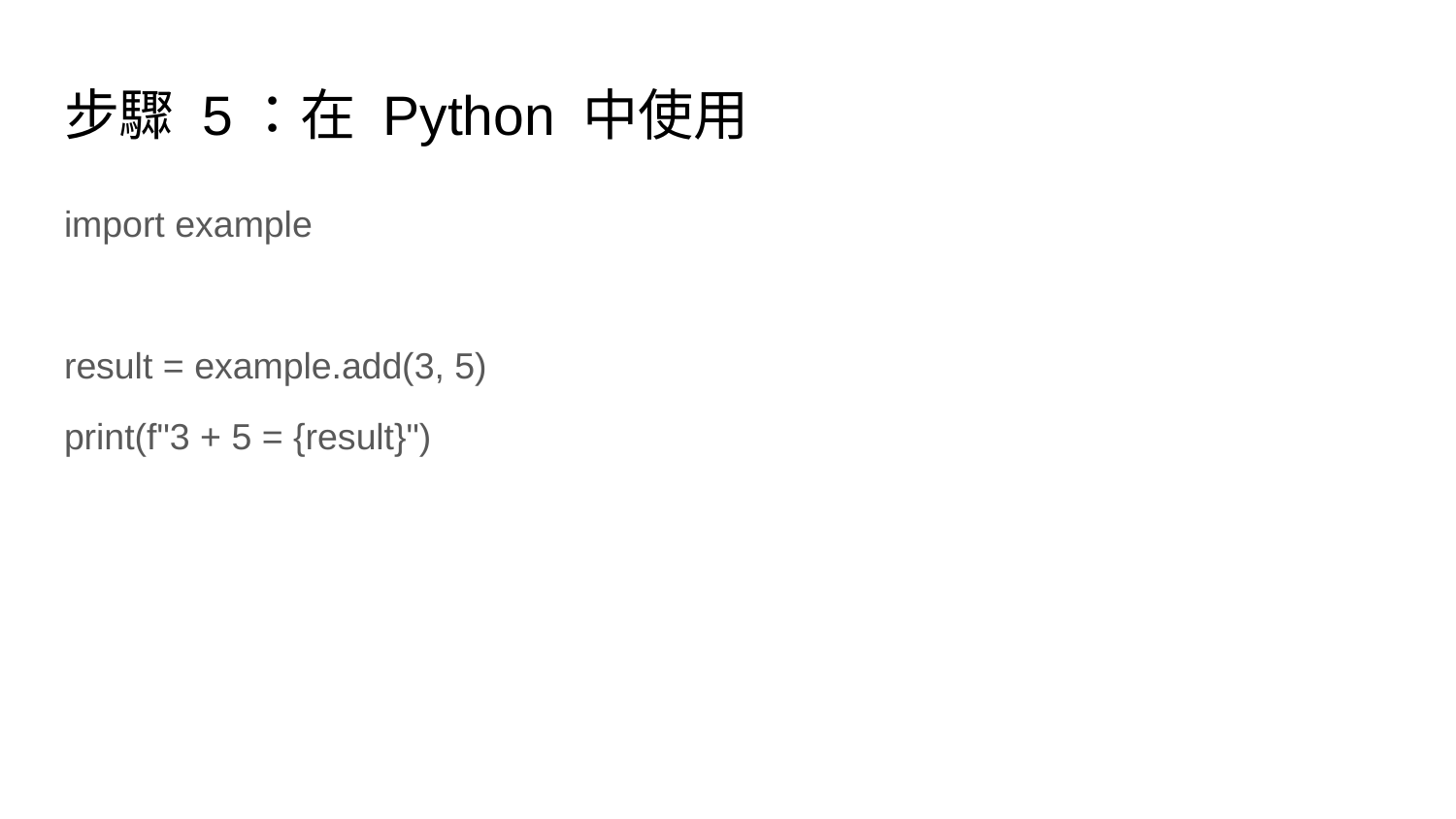

# 步驟 5：在 Python 中使用
import example

result = example.add(3, 5)
print(f"3 + 5 = {result}")